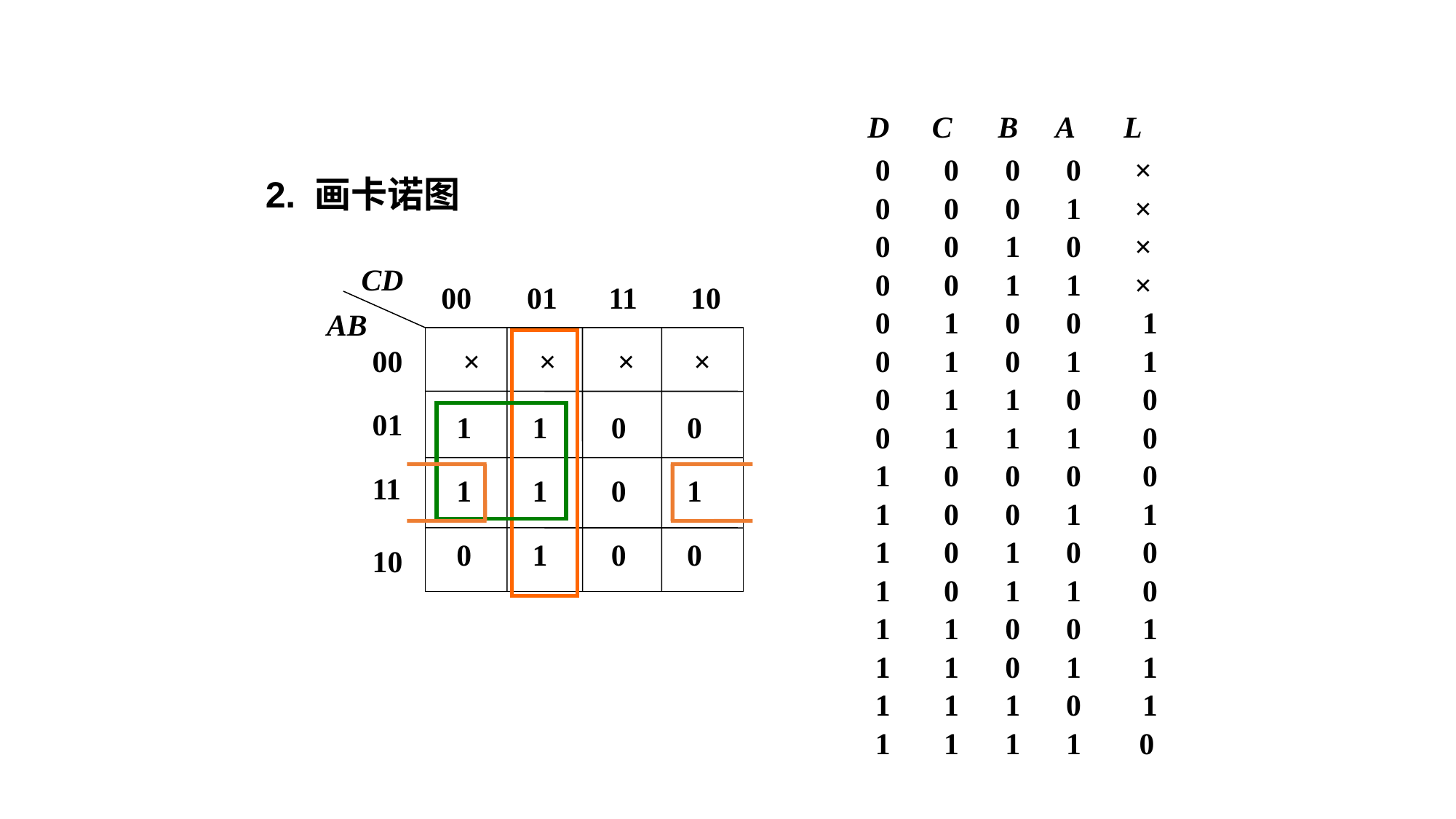

D      C      B     A           L
 0       0      0      0       ×
 0       0      0      1       ×
 0       0      1      0       ×
 0       0      1      1       ×
 0       1      0      0        1
 0       1      0      1        1
 0       1      1      0        0
 0       1      1      1        0
 1       0      0      0        0
 1       0      0      1        1
 1       0      1      0        0
 1       0      1      1        0
 1       1      0      0        1
 1       1      0      1        1
 1       1      1      0        1
 1       1      1      1	       0
2. 画卡诺图
CD
00
01
11
10

AB

00

01

11

10
×
×
×
×
1
1
0
0
1
1
0
1
0
1
0
0